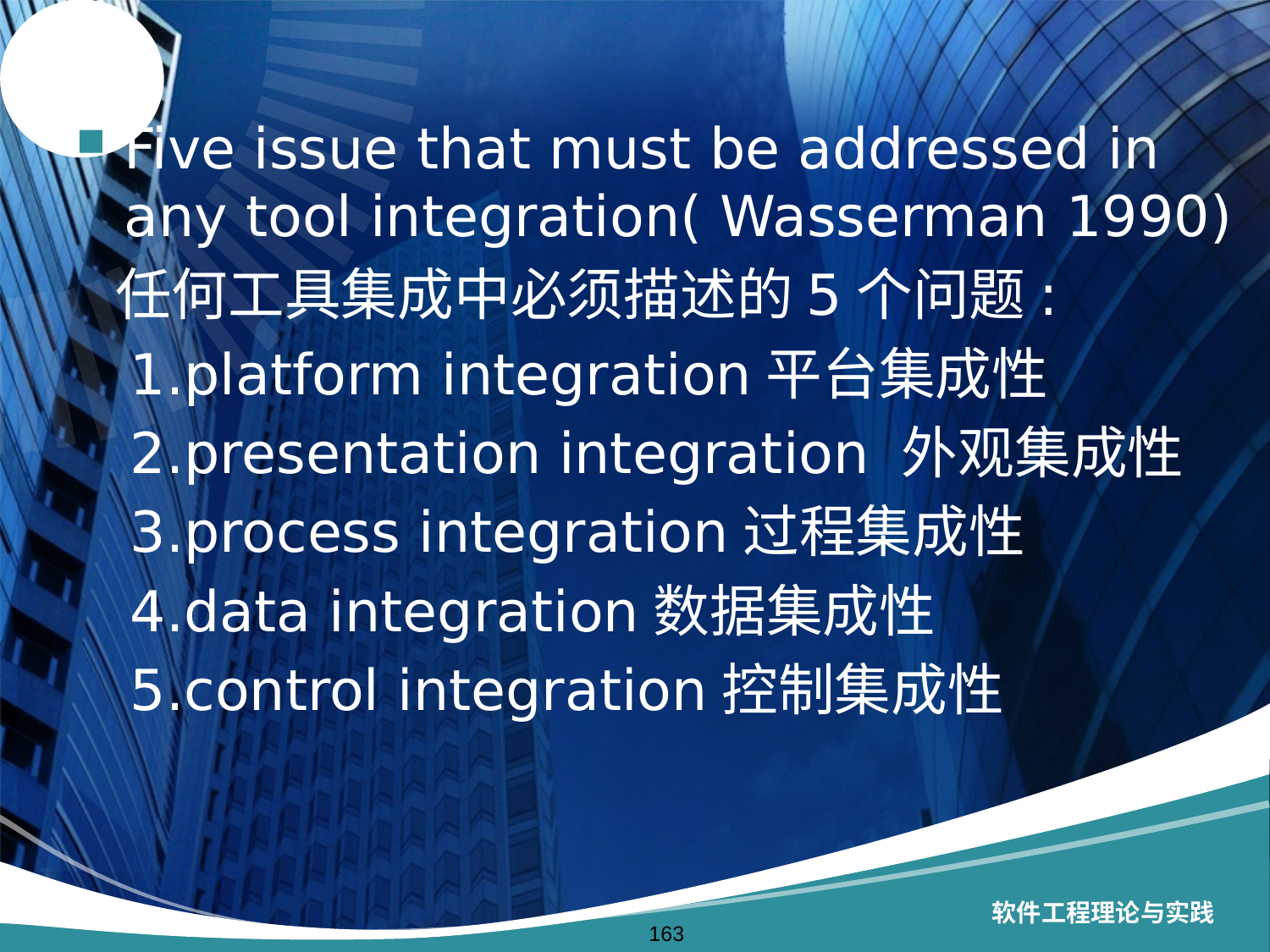

Five issue that must be addressed in any tool integration( Wasserman 1990)
  任何工具集成中必须描述的5个问题:
   1.platform integration平台集成性
   2.presentation integration 外观集成性
   3.process integration过程集成性
   4.data integration数据集成性
   5.control integration控制集成性
软件工程理论与实践
163